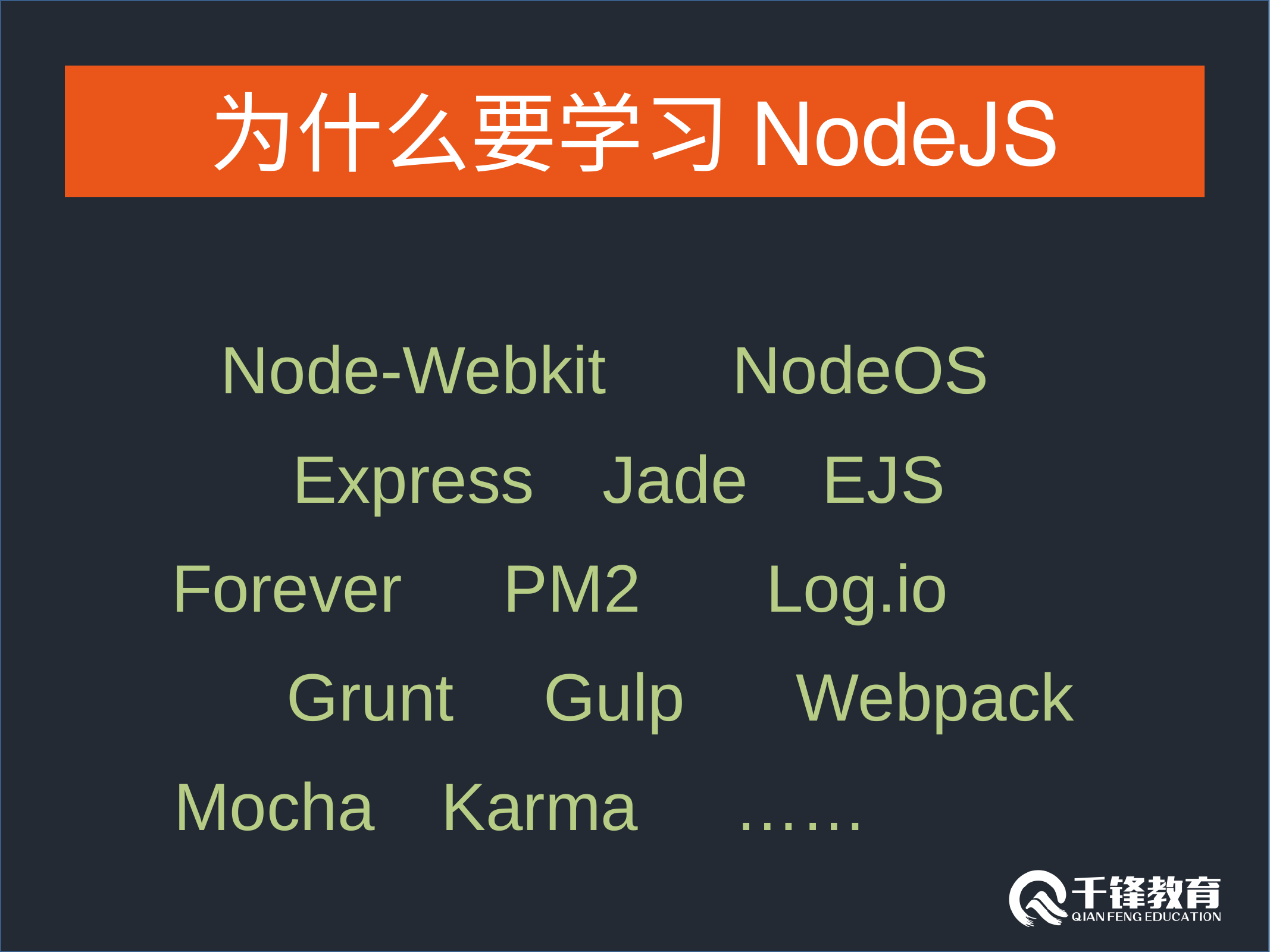

为什么要学习NodeJS
Node-Webkit
NodeOS
Express
Jade
EJS
Forever
PM2
Log.io
Grunt
Gulp
Webpack
Mocha
Karma
……